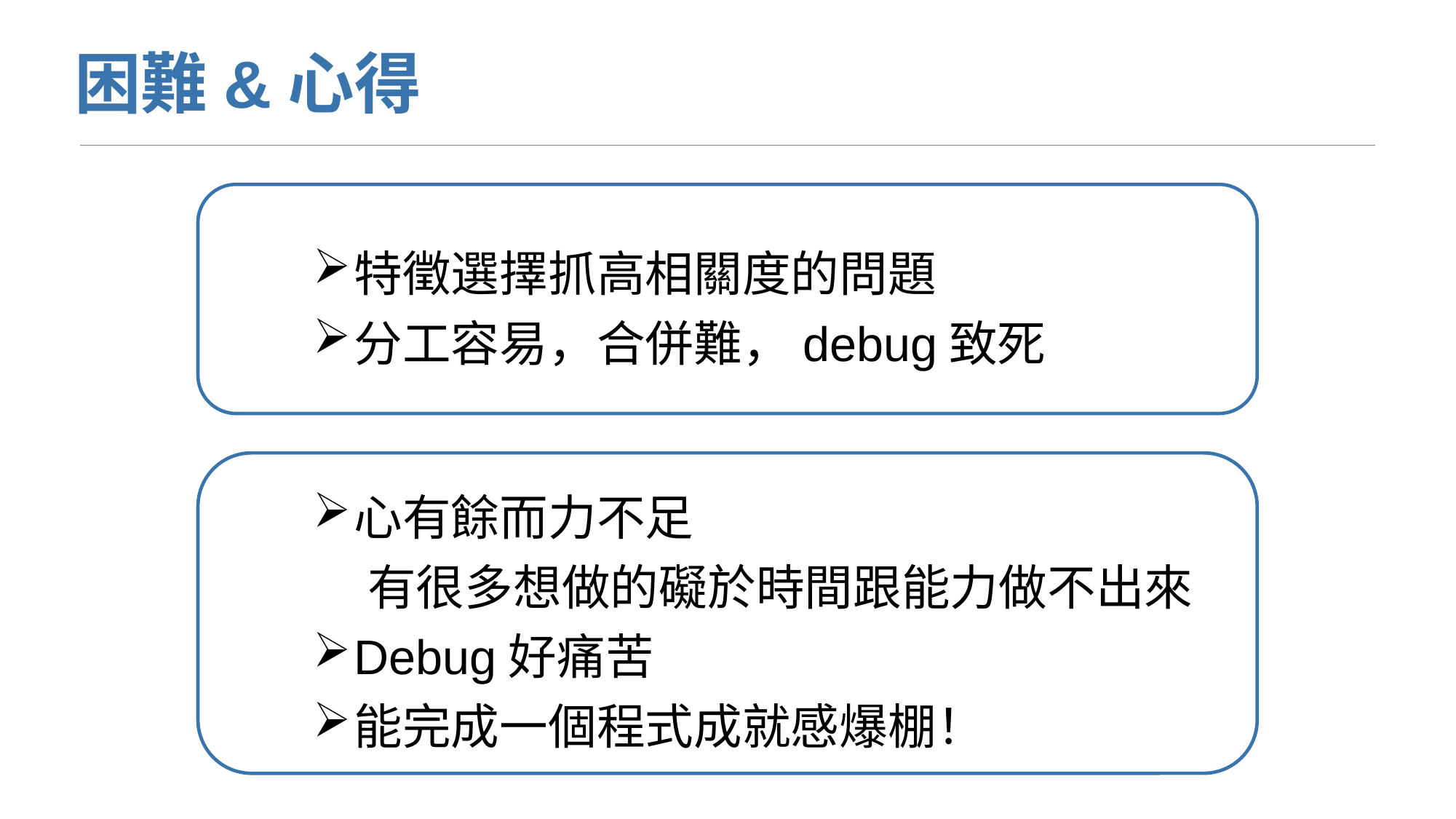

困難&心得

特徵選擇抓高相關度的問題
分工容易，合併難，debug致死

心有餘而力不足
有很多想做的礙於時間跟能力做不出來
Debug好痛苦
能完成一個程式成就感爆棚！